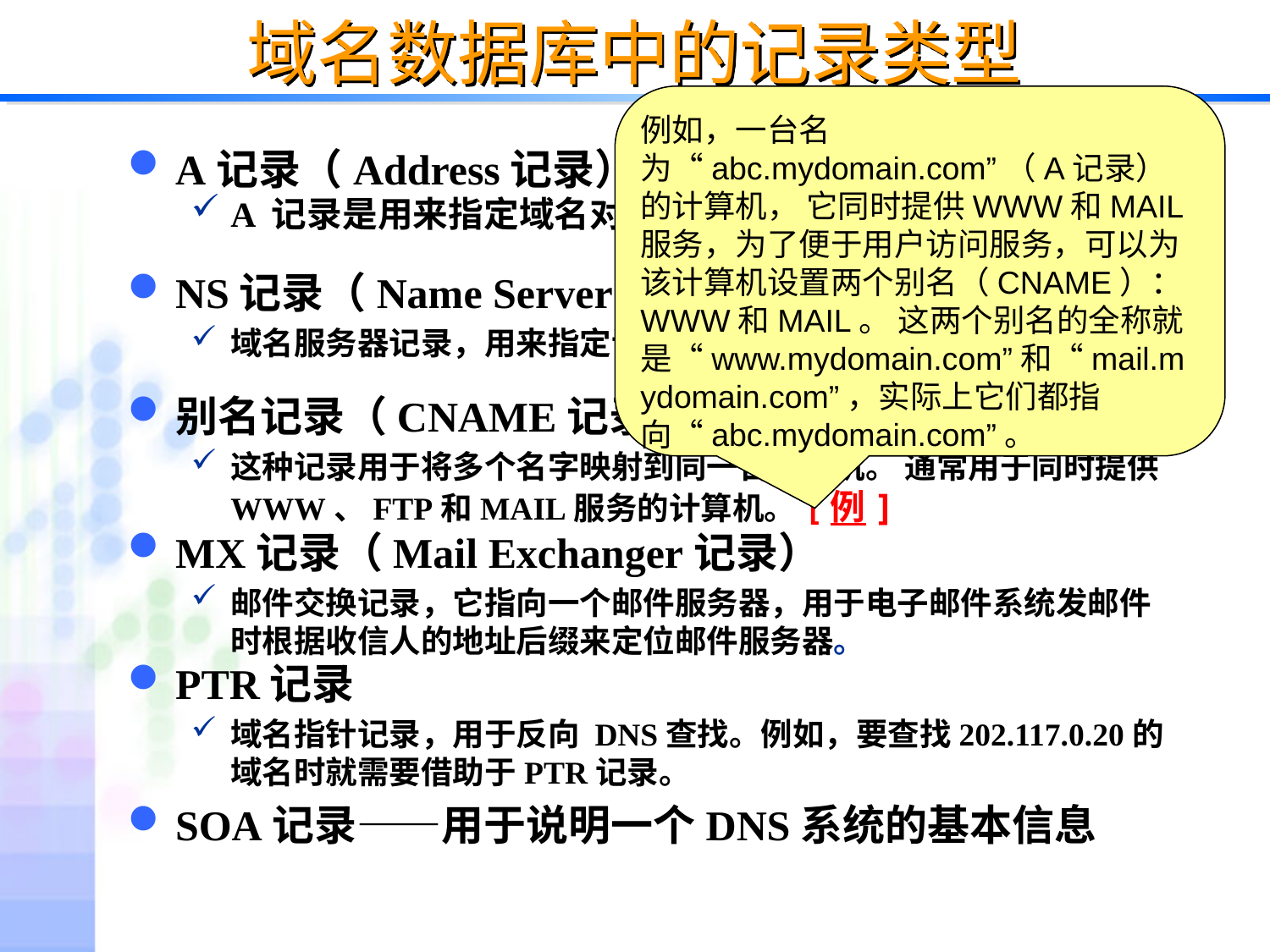

# 域名数据库中的记录类型
例如，一台名为“abc.mydomain.com”（A记录）的计算机， 它同时提供WWW和MAIL服务，为了便于用户访问服务，可以为该计算机设置两个别名（CNAME）：WWW和MAIL。 这两个别名的全称就是“www.mydomain.com”和“mail.mydomain.com”，实际上它们都指向“abc.mydomain.com”。
A记录（Address记录）
A 记录是用来指定域名对应的IP地址。－－－最常用
NS记录（Name Server记录）
域名服务器记录，用来指定该域名由哪个DNS服务器来进行解析。
别名记录（CNAME记录）
这种记录用于将多个名字映射到同一台计算机。 通常用于同时提供WWW、FTP和MAIL服务的计算机。[例]
MX记录（Mail Exchanger记录）
邮件交换记录，它指向一个邮件服务器，用于电子邮件系统发邮件时根据收信人的地址后缀来定位邮件服务器。
PTR记录
域名指针记录，用于反向 DNS查找。例如，要查找202.117.0.20的域名时就需要借助于PTR记录。
SOA记录——用于说明一个DNS系统的基本信息